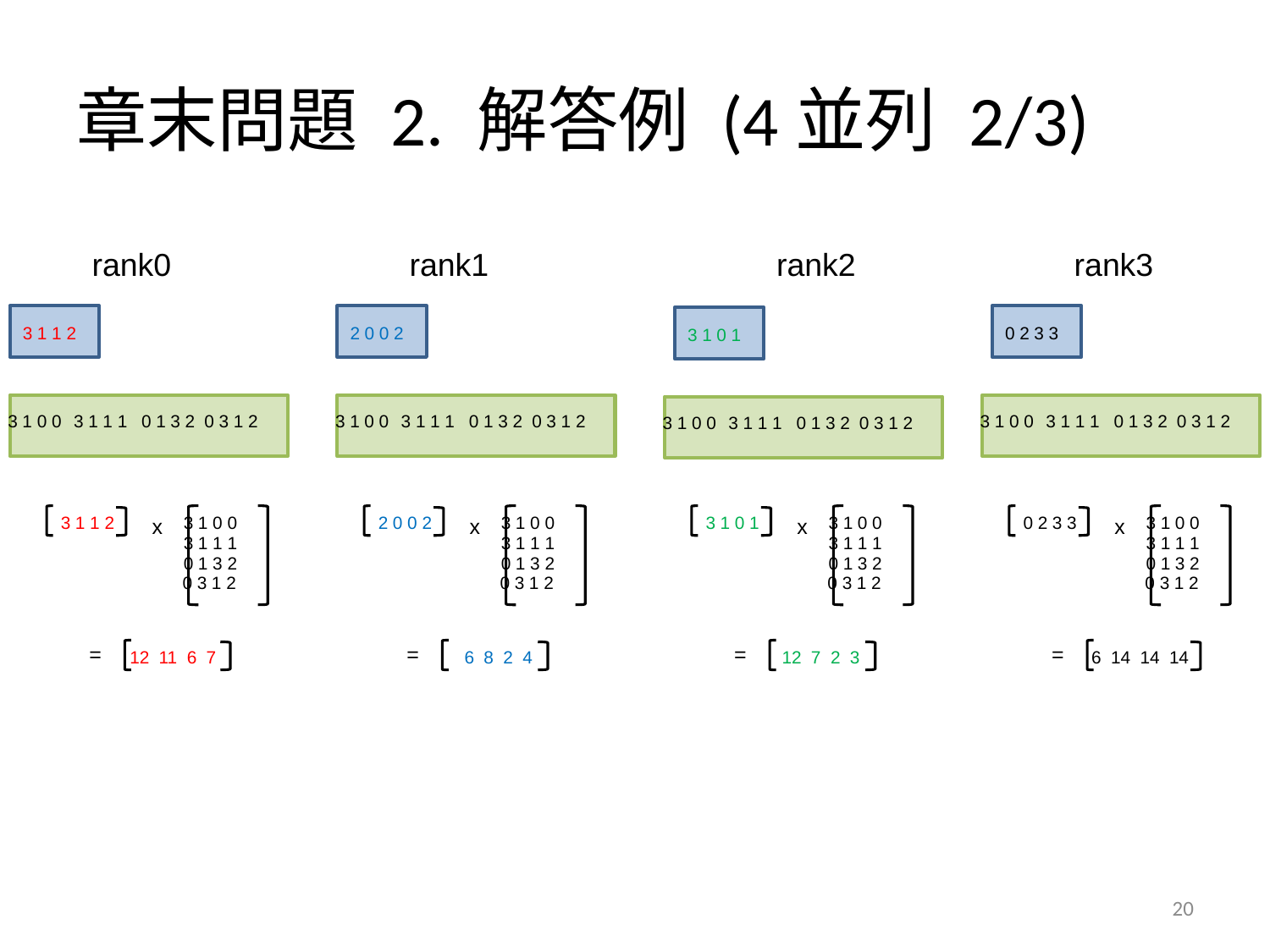

# 章末問題 2. 解答例 (4並列 2/3)
rank0
rank1
rank2
rank3

3 1 1 2
2 0 0 2
0 2 3 3
3 1 0 1

3 1 0 0
3 1 1 1
0 1 3 2
0 3 1 2

3 1 0 0
3 1 1 1
0 1 3 2
0 3 1 2

3 1 0 0
3 1 1 1
0 1 3 2
0 3 1 2
3 1 0 0
3 1 1 1
0 1 3 2
0 3 1 2

3 1 1 2
3 1 0 0

2 0 0 2
3 1 0 0

3 1 0 1
3 1 0 0

0 2 3 3
3 1 0 0

x
x
x
x

3 1 1 1
3 1 1 1
3 1 1 1
3 1 1 1
0 1 3 2
0 1 3 2
0 1 3 2
0 1 3 2
0 3 1 2
0 3 1 2
0 3 1 2
0 3 1 2
=
=
=
=
12  11  6  7

6  8  2  4
12  7  2  3

6  14  14  14

20